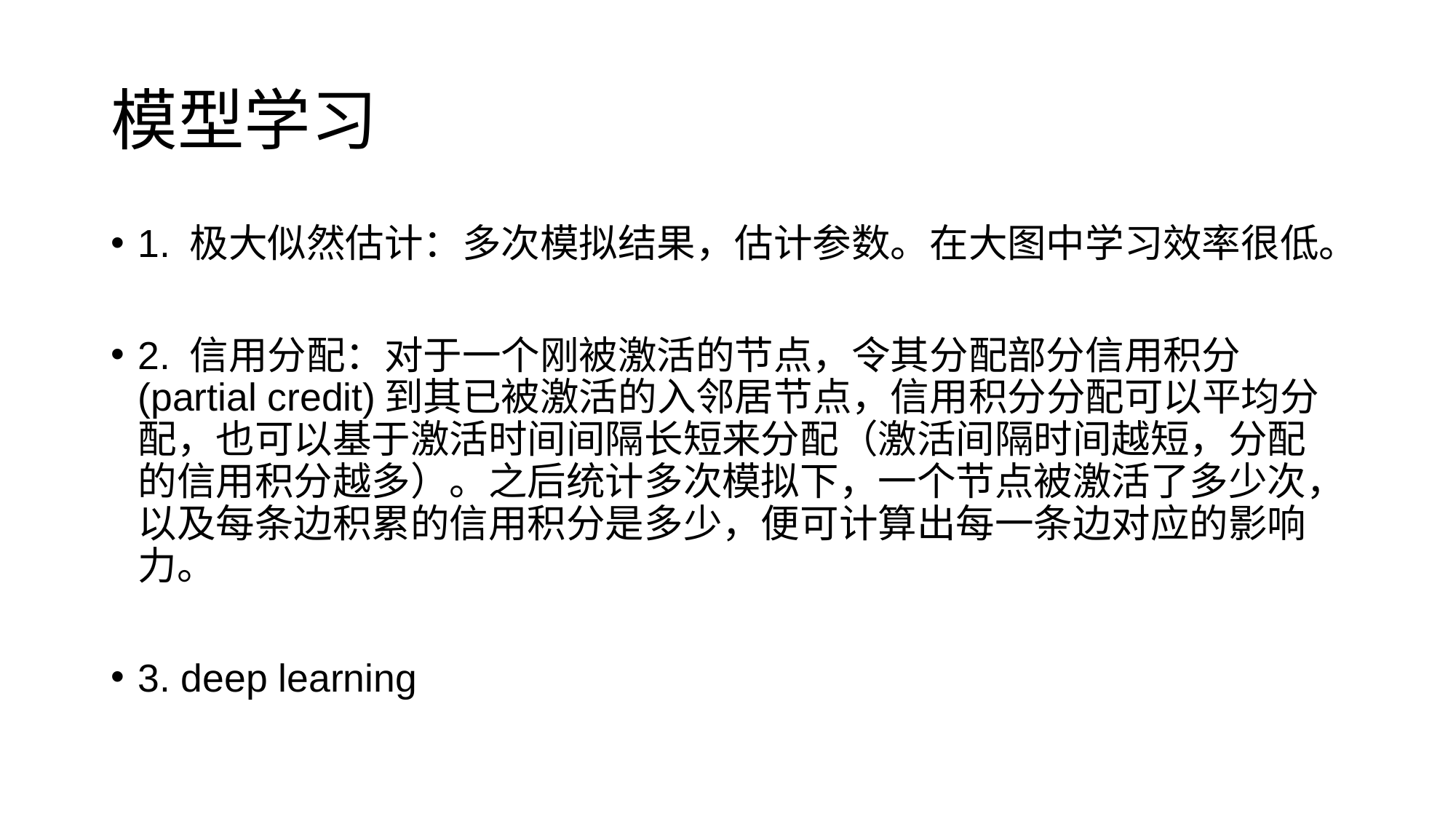

# 模型学习
1. 极大似然估计：多次模拟结果，估计参数。在大图中学习效率很低。

2. 信用分配：对于一个刚被激活的节点，令其分配部分信用积分(partial credit)到其已被激活的入邻居节点，信用积分分配可以平均分配，也可以基于激活时间间隔长短来分配（激活间隔时间越短，分配的信用积分越多）。之后统计多次模拟下，一个节点被激活了多少次，以及每条边积累的信用积分是多少，便可计算出每一条边对应的影响力。

3. deep learning